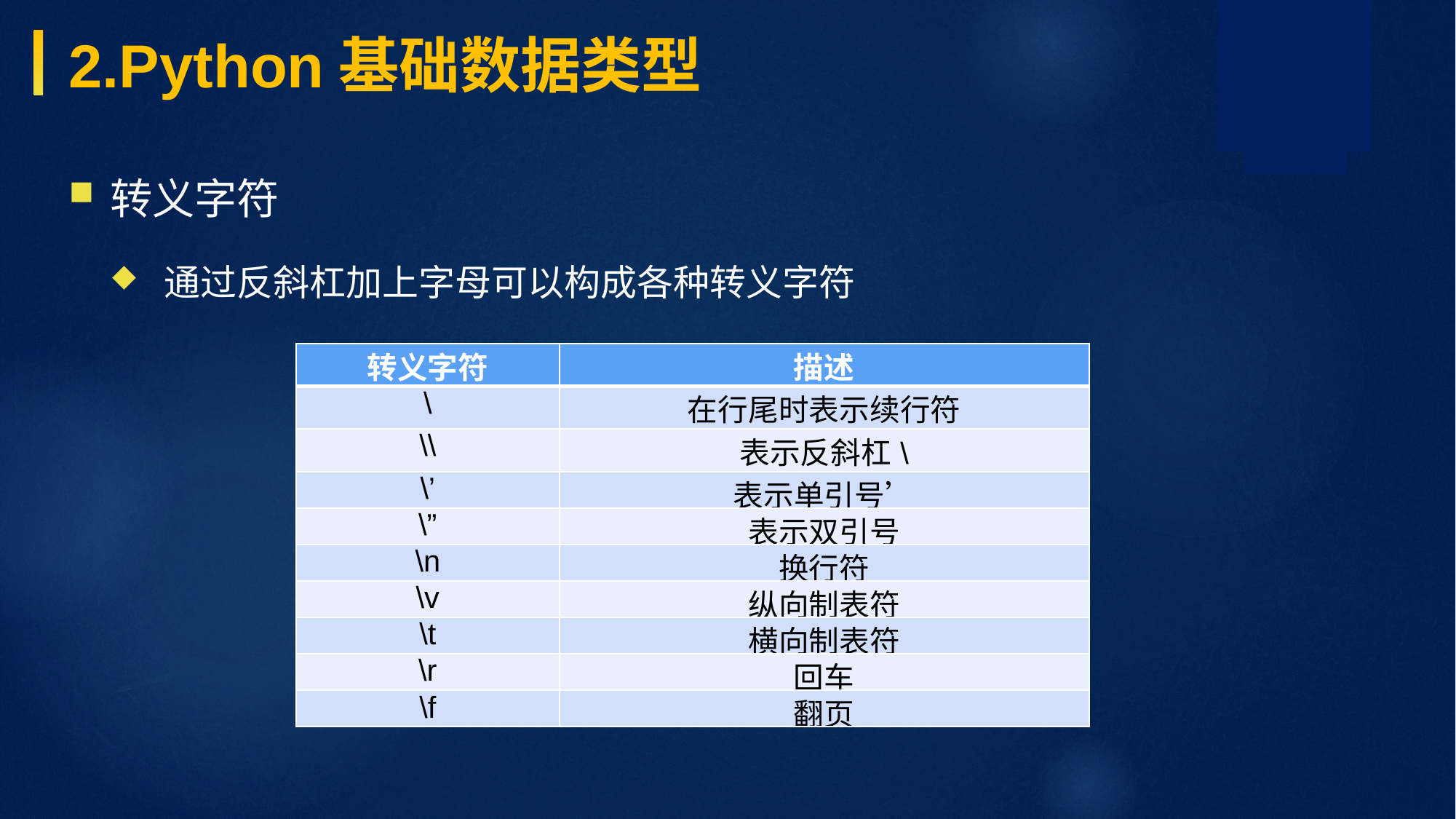

2.Python基础数据类型
转义字符
通过反斜杠加上字母可以构成各种转义字符
| 转义字符 | 描述 |
| --- | --- |
| \ | 在行尾时表示续行符 |
| \\ | 表示反斜杠\ |
| \’ | 表示单引号’ |
| \” | 表示双引号 |
| \n | 换行符 |
| \v | 纵向制表符 |
| \t | 横向制表符 |
| \r | 回车 |
| \f | 翻页 |